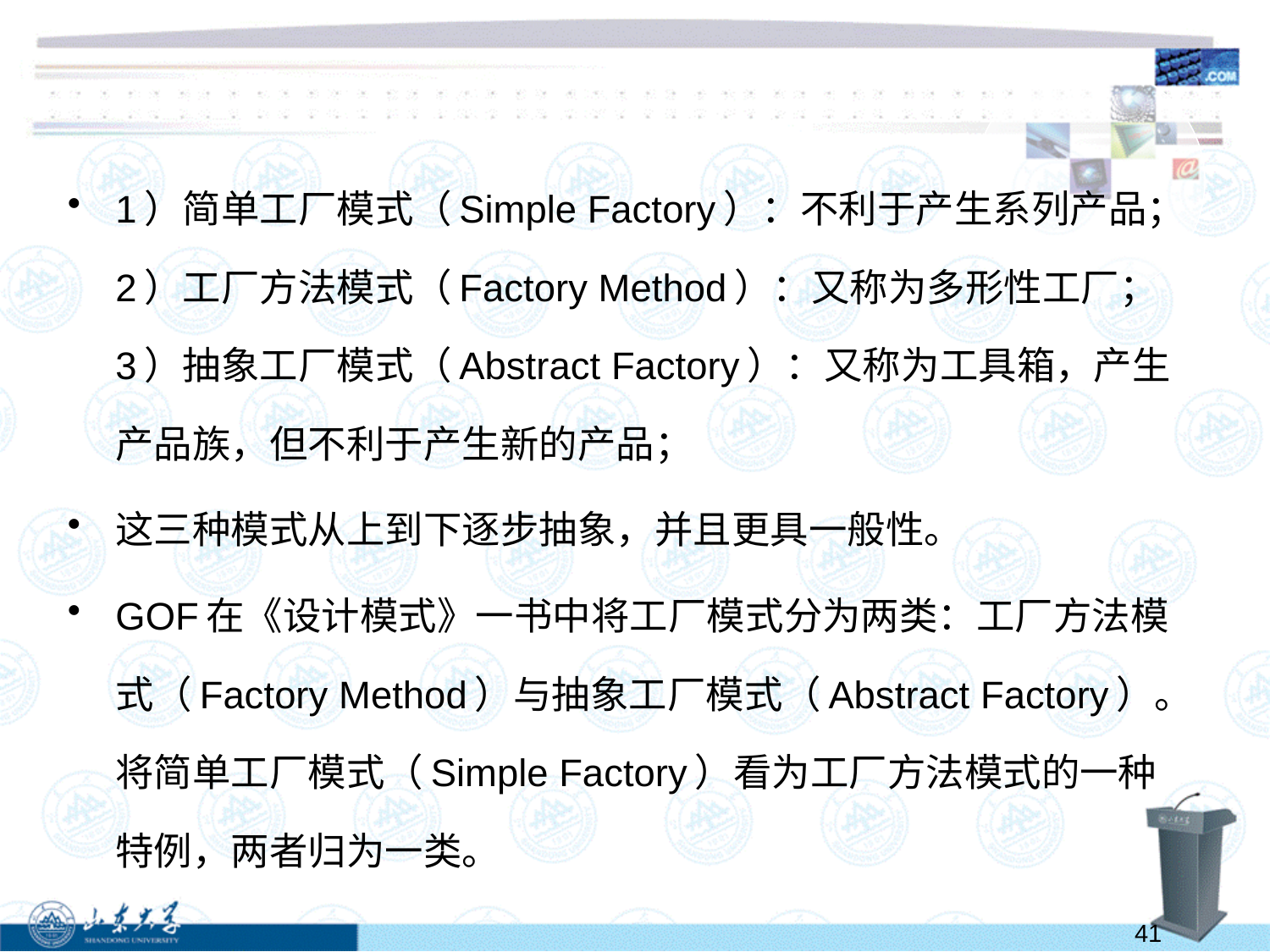

#
1）简单工厂模式（Simple Factory）：不利于产生系列产品；
2）工厂方法模式（Factory Method）：又称为多形性工厂；
3）抽象工厂模式（Abstract Factory）：又称为工具箱，产生产品族，但不利于产生新的产品；
这三种模式从上到下逐步抽象，并且更具一般性。
GOF在《设计模式》一书中将工厂模式分为两类：工厂方法模式（Factory Method）与抽象工厂模式（Abstract Factory）。将简单工厂模式（Simple Factory）看为工厂方法模式的一种特例，两者归为一类。
41